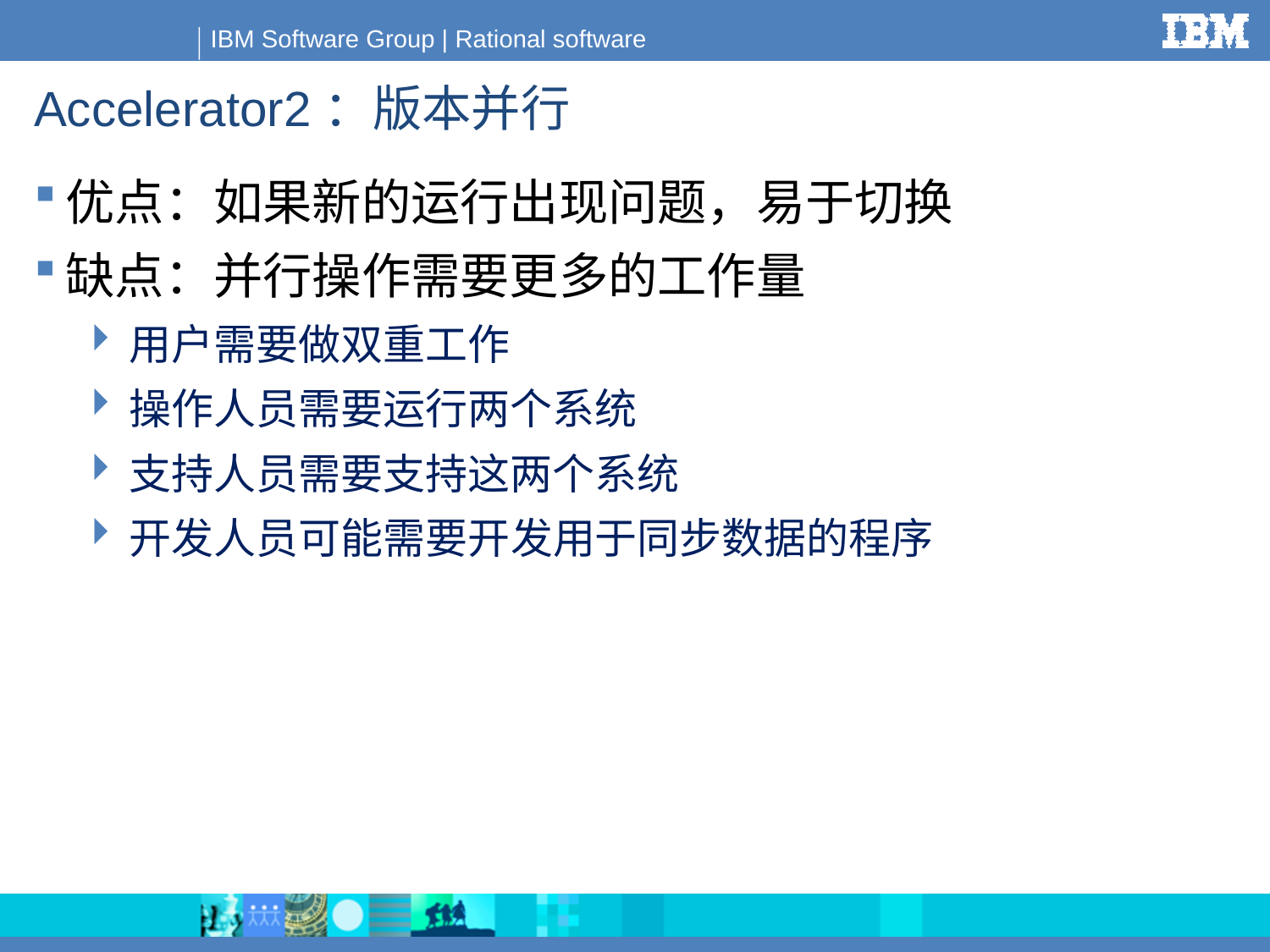

# Accelerator2：版本并行
优点：如果新的运行出现问题，易于切换
缺点：并行操作需要更多的工作量
用户需要做双重工作
操作人员需要运行两个系统
支持人员需要支持这两个系统
开发人员可能需要开发用于同步数据的程序